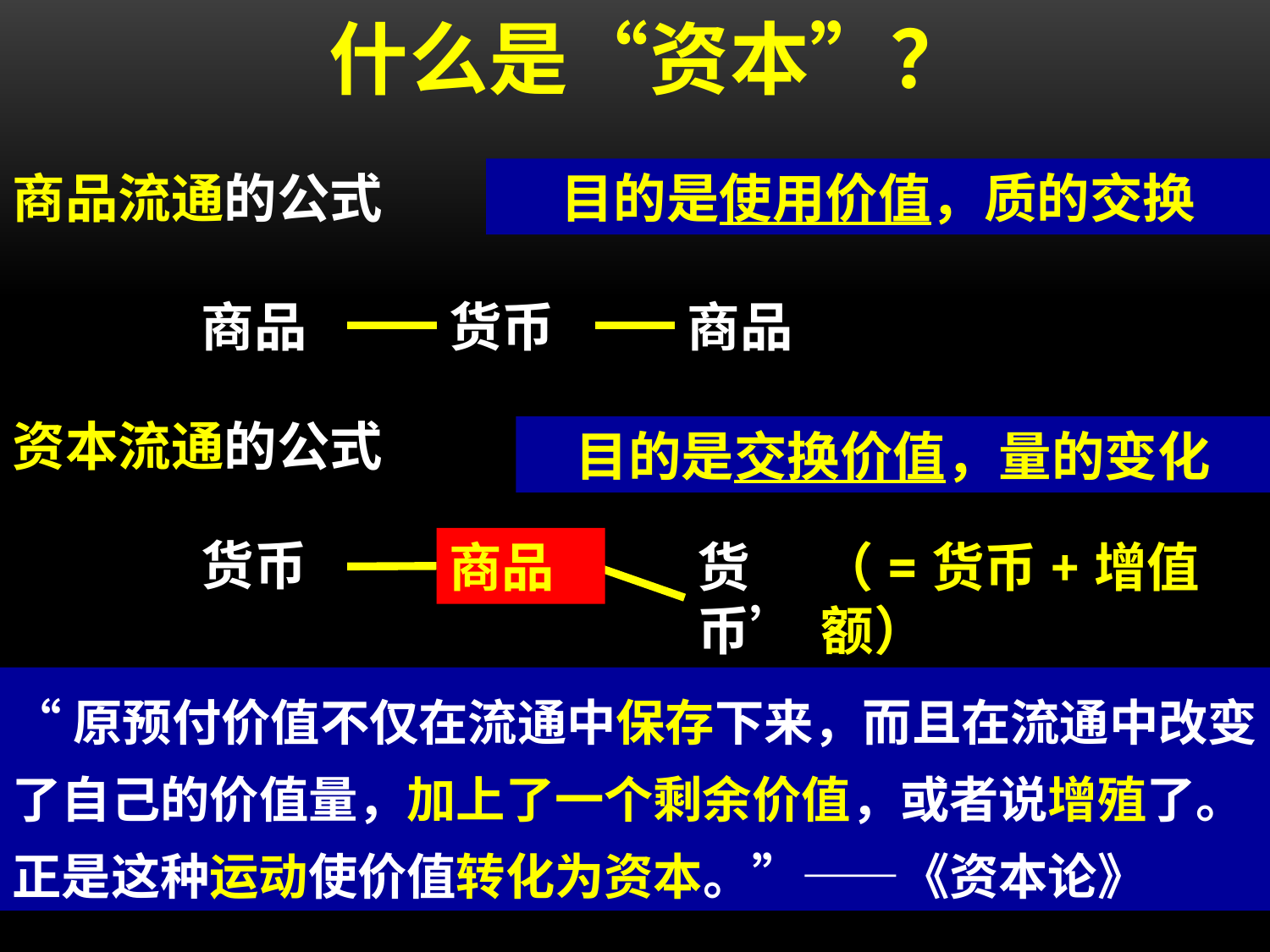

# 什么是“资本”？
商品流通的公式
目的是使用价值，质的交换
商品
货币
商品
资本流通的公式
目的是交换价值，量的变化
货币
商品
商品
货币’
（=货币+增值额）
“原预付价值不仅在流通中保存下来，而且在流通中改变了自己的价值量，加上了一个剩余价值，或者说增殖了。正是这种运动使价值转化为资本。”——《资本论》